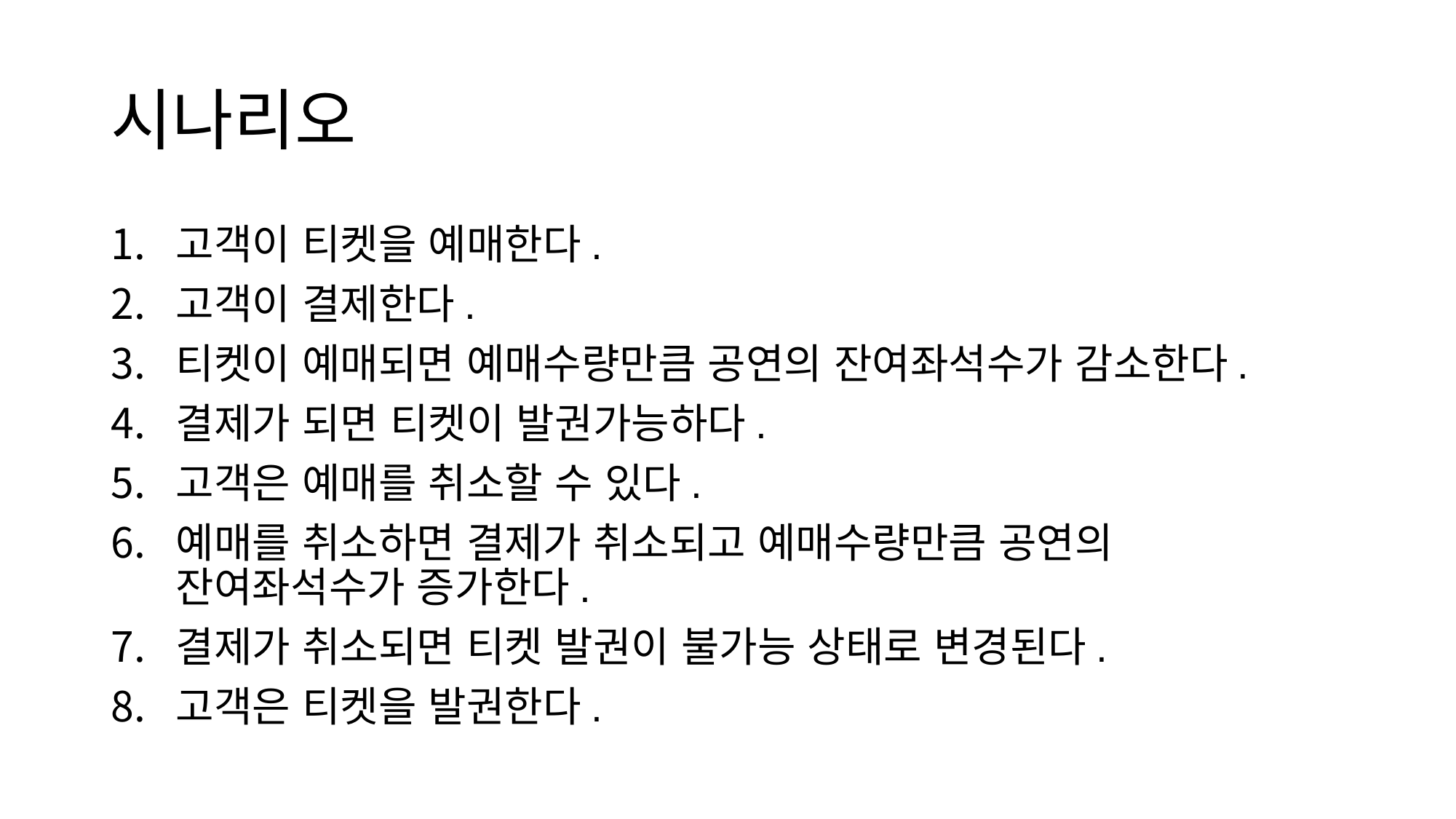

# 시나리오
고객이 티켓을 예매한다.
고객이 결제한다.
티켓이 예매되면 예매수량만큼 공연의 잔여좌석수가 감소한다.
결제가 되면 티켓이 발권가능하다.
고객은 예매를 취소할 수 있다.
예매를 취소하면 결제가 취소되고 예매수량만큼 공연의 잔여좌석수가 증가한다.
결제가 취소되면 티켓 발권이 불가능 상태로 변경된다.
고객은 티켓을 발권한다.